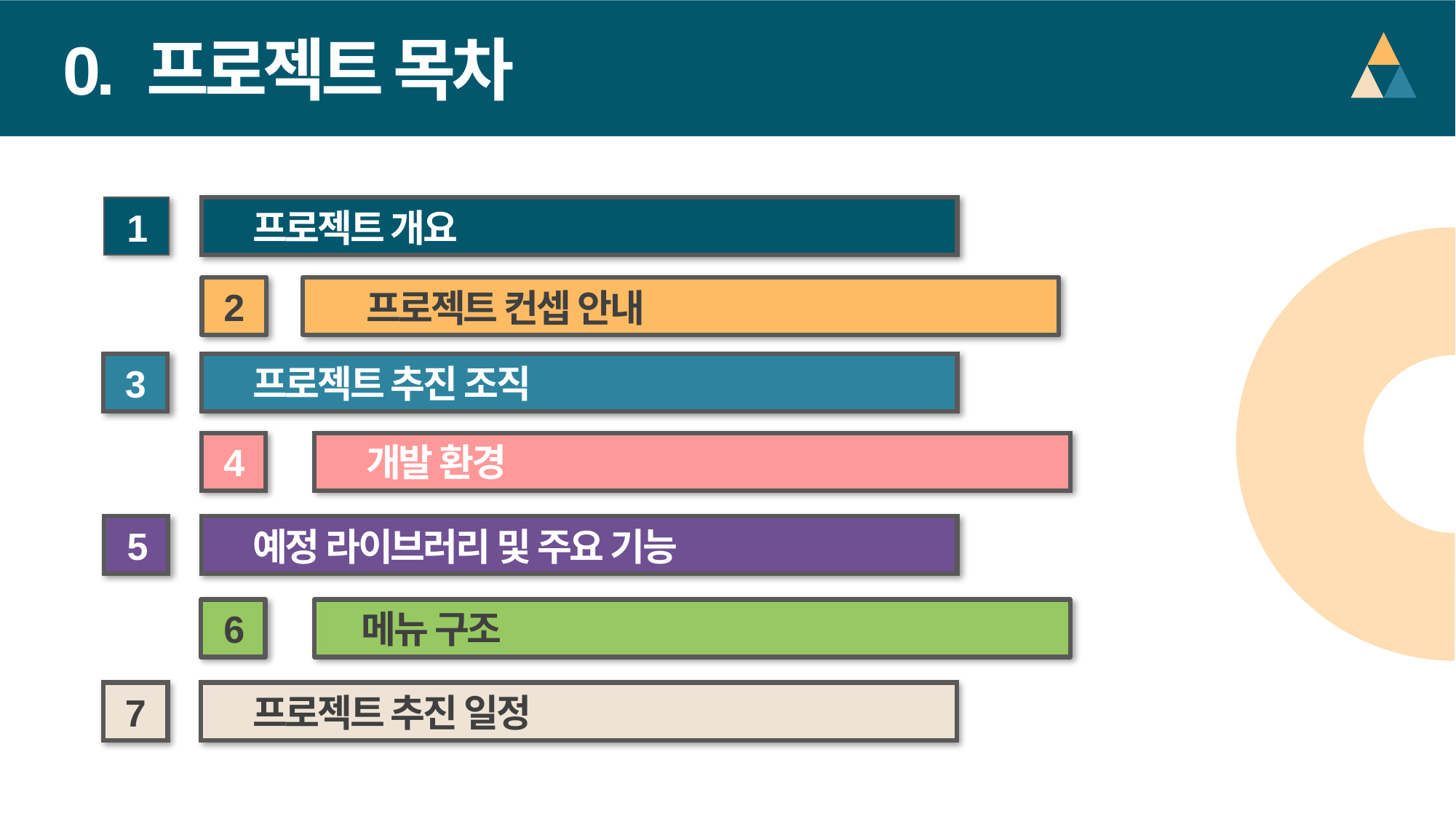

0. 프로젝트 목차

프로젝트 개요
1

2
프로젝트 컨셉 안내

3
프로젝트 추진 조직

4
개발 환경

5
예정 라이브러리 및 주요 기능

6
메뉴 구조

7
프로젝트 추진 일정